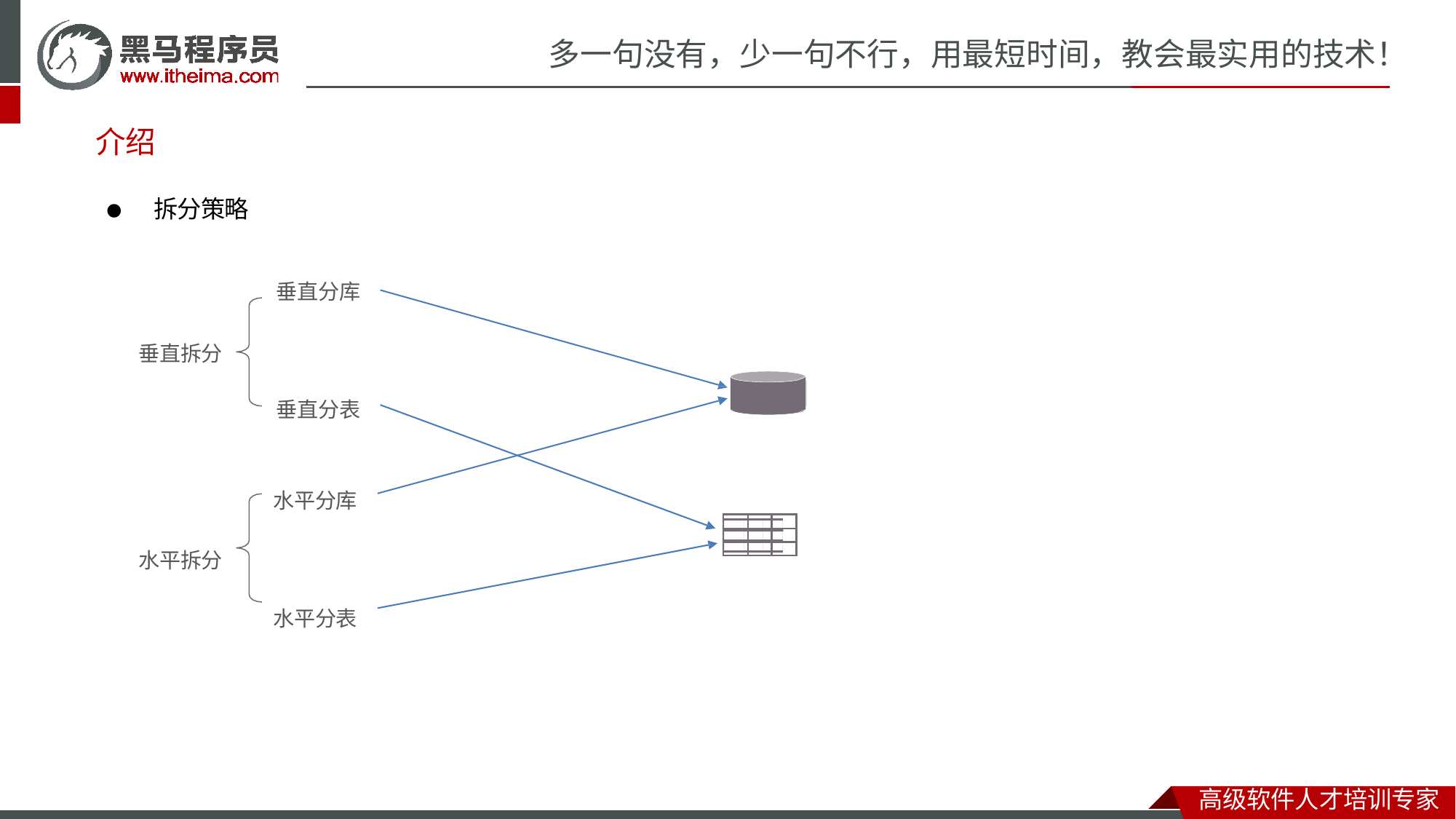

# 多一句没有，少一句不行，用最短时间，教会最实用的技术！

介绍
⚫	拆分策略

垂直分库

垂直拆分

垂直分表

水平分库

水平拆分

水平分表

高级软件人才培训专家